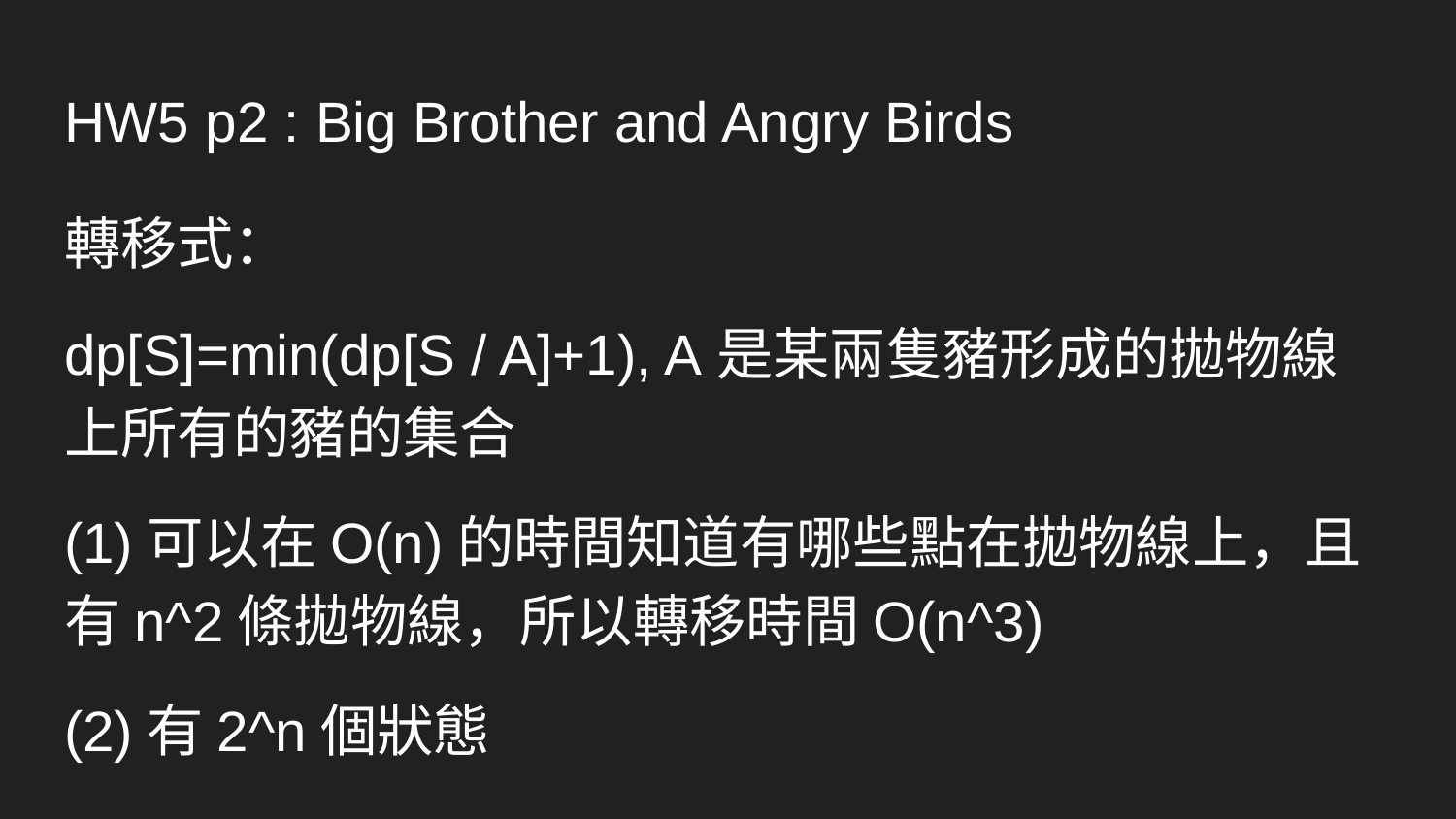

# HW5 p2 : Big Brother and Angry Birds
轉移式：
dp[S]=min(dp[S / A]+1), A是某兩隻豬形成的拋物線上所有的豬的集合
(1)可以在O(n)的時間知道有哪些點在拋物線上，且有n^2條拋物線，所以轉移時間O(n^3)
(2)有2^n個狀態